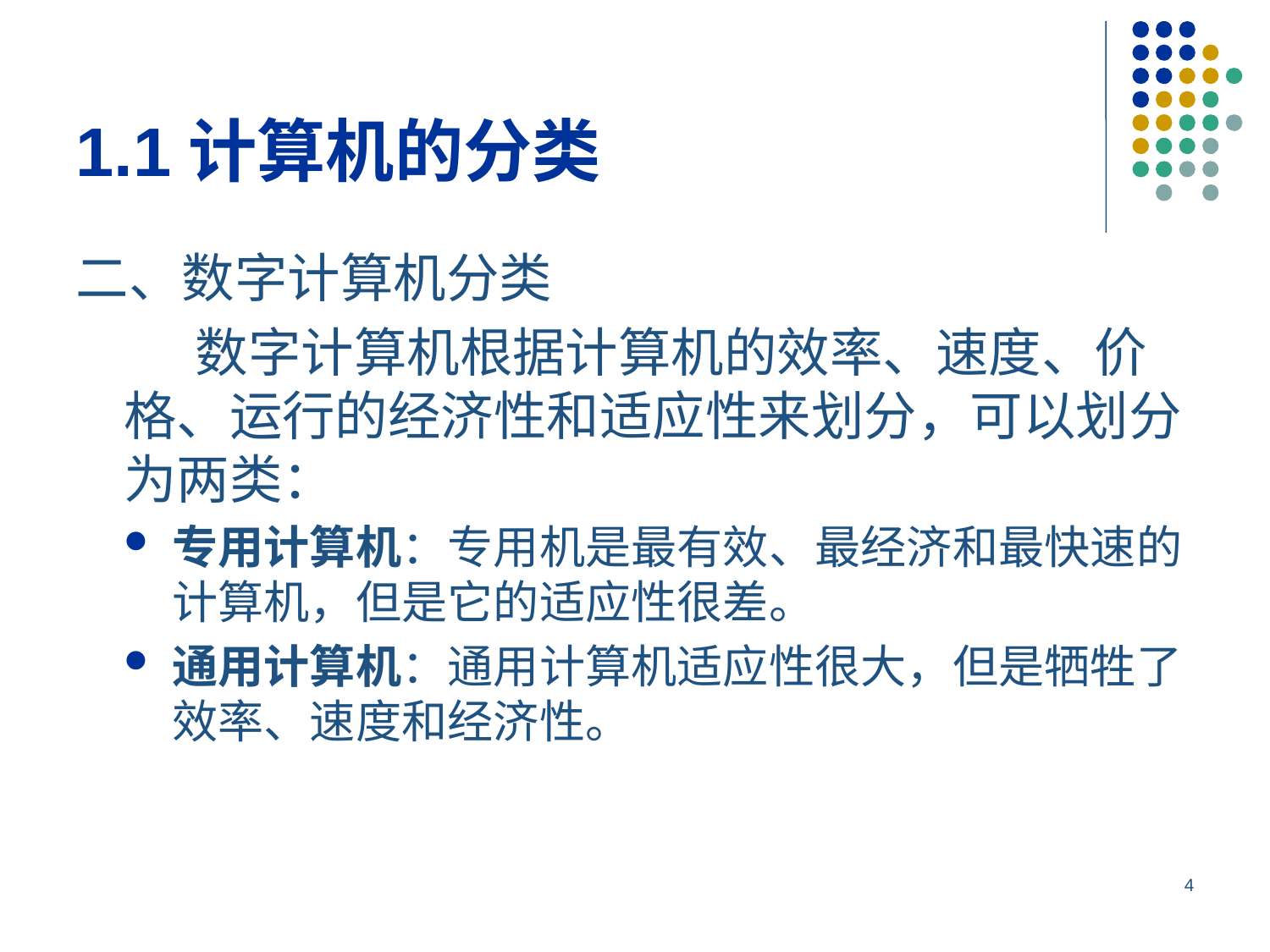

# 1.1计算机的分类
二、数字计算机分类
         数字计算机根据计算机的效率、速度、价格、运行的经济性和适应性来划分，可以划分为两类：
专用计算机：专用机是最有效、最经济和最快速的计算机，但是它的适应性很差。
通用计算机：通用计算机适应性很大，但是牺牲了效率、速度和经济性。

4